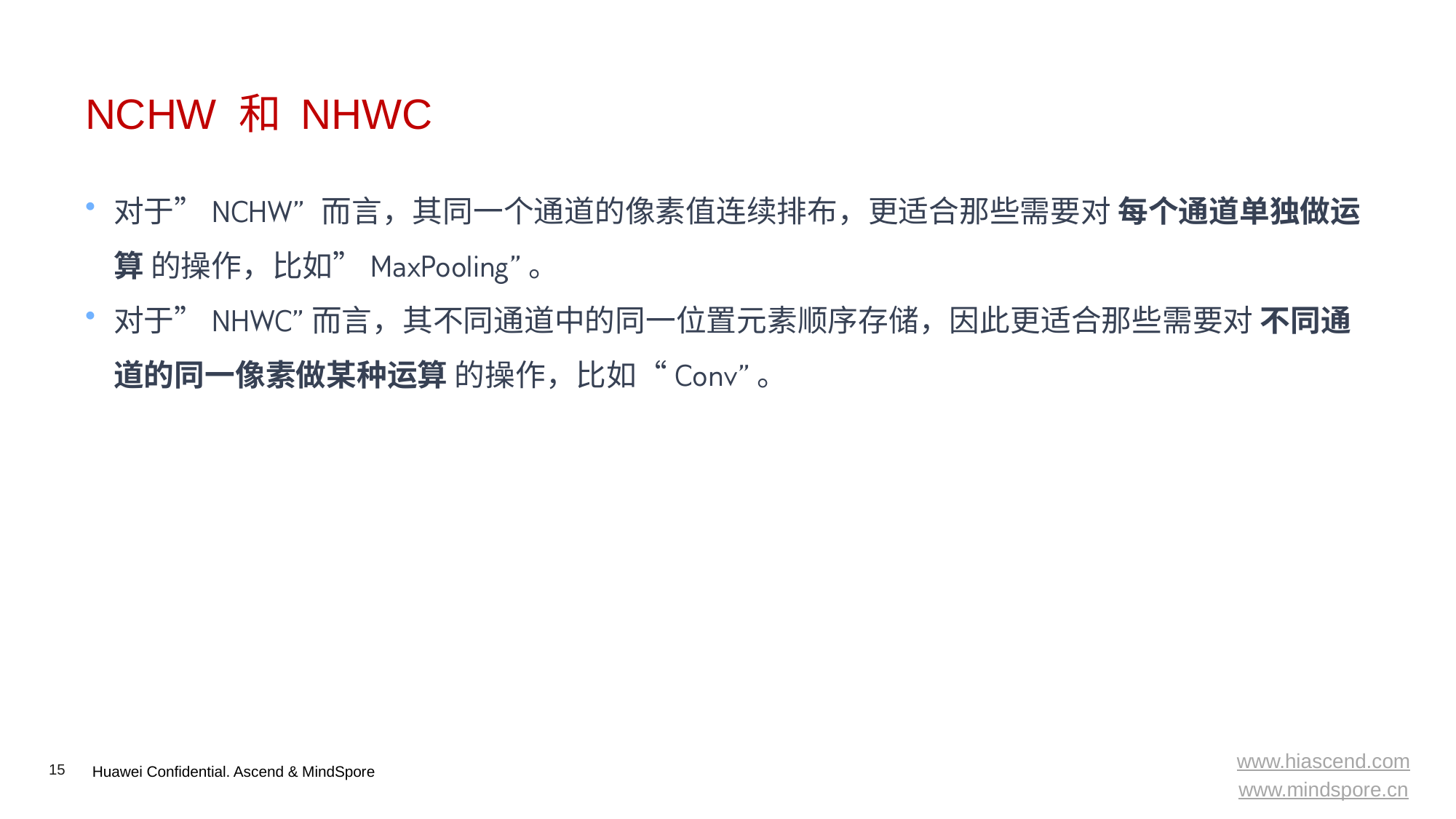

# NCHW 和 NHWC
对于”NCHW” 而言，其同一个通道的像素值连续排布，更适合那些需要对 每个通道单独做运算 的操作，比如”MaxPooling”。
对于”NHWC”而言，其不同通道中的同一位置元素顺序存储，因此更适合那些需要对 不同通道的同一像素做某种运算 的操作，比如“Conv”。